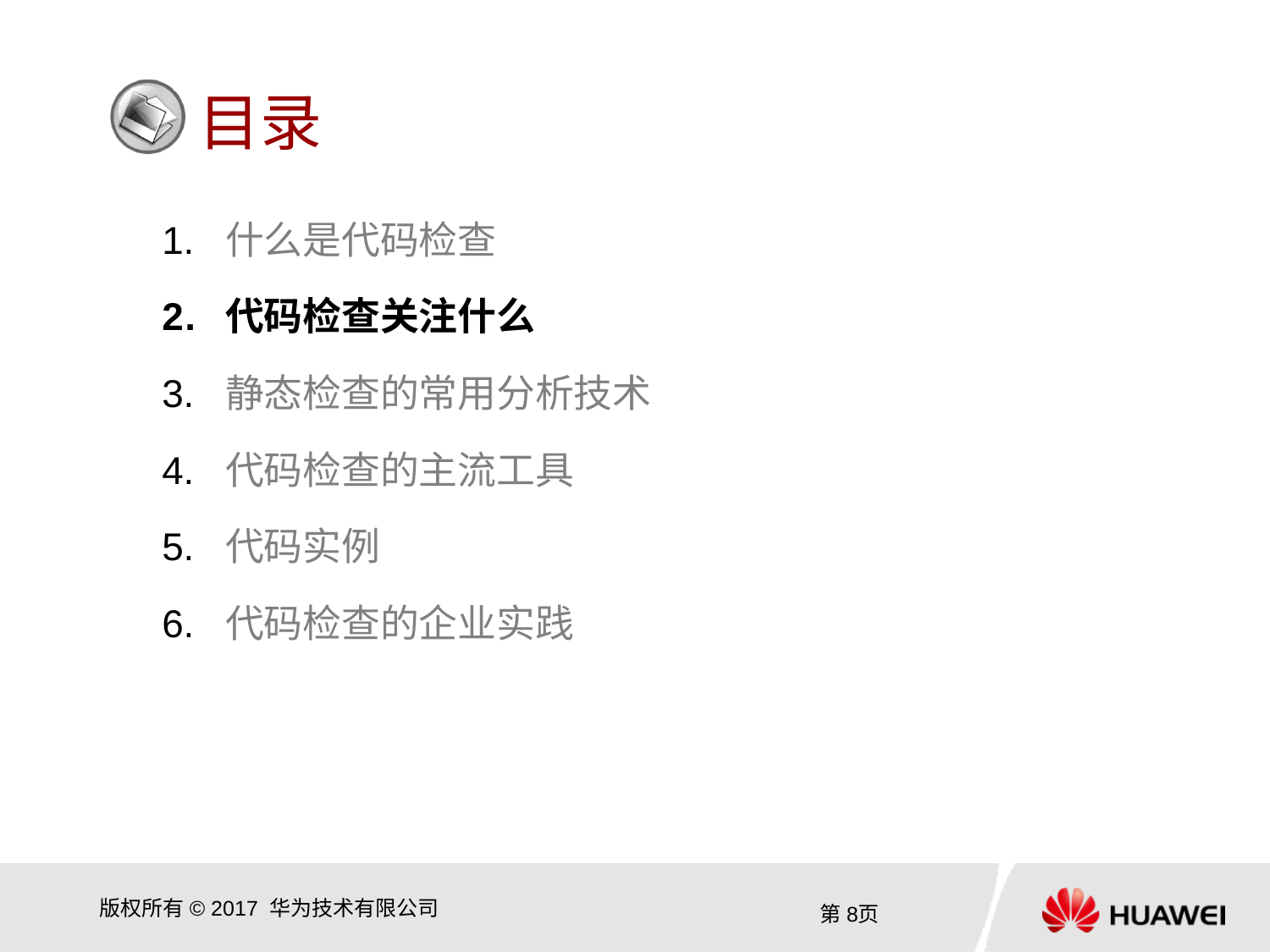

什么是代码检查
代码检查关注什么
静态检查的常用分析技术
代码检查的主流工具
代码实例
代码检查的企业实践